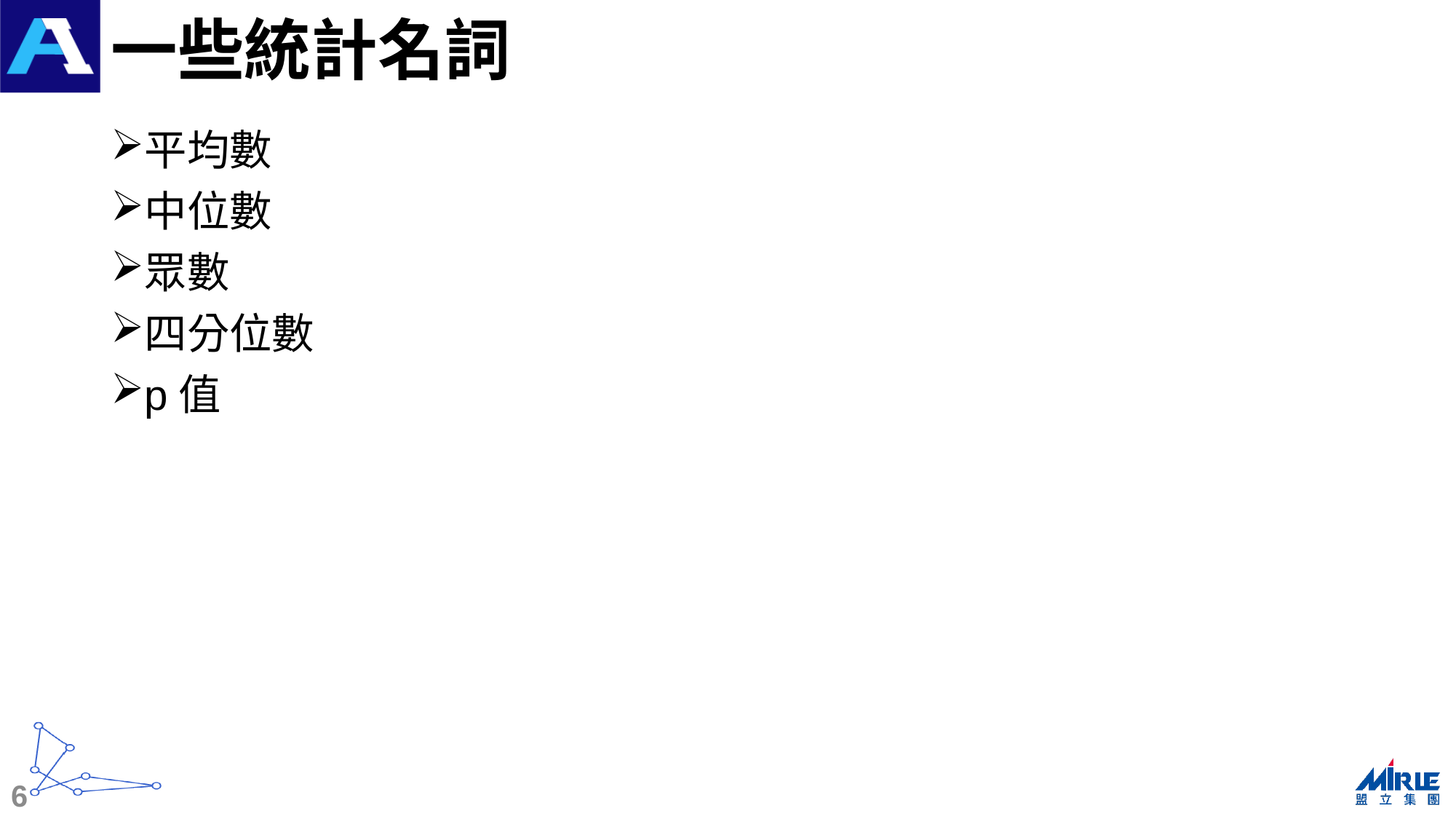

# 一些統計名詞
平均數
中位數
眾數
四分位數
p值
6